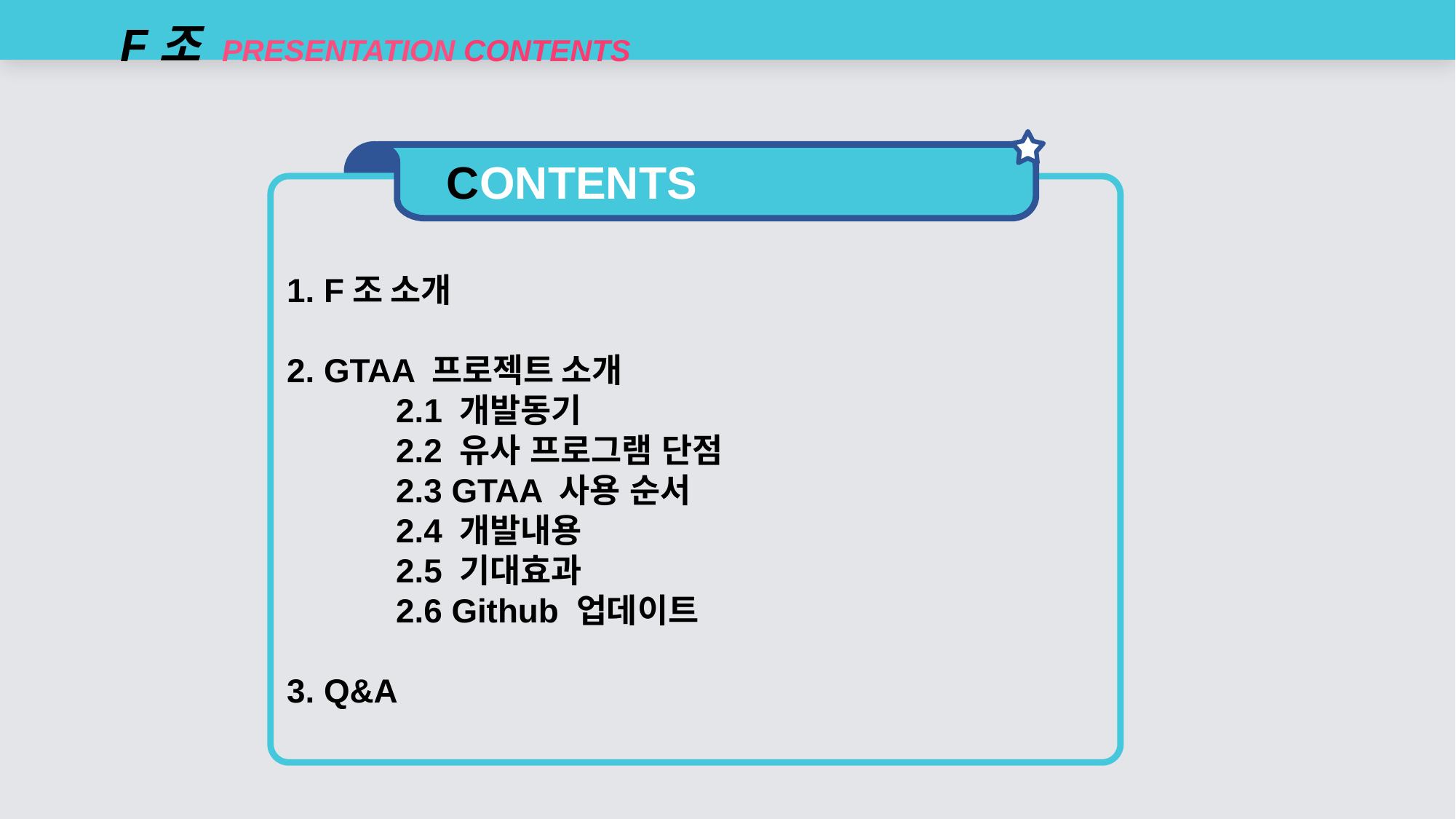

F조 PRESENTATION CONTENTS

CONTENTS

1. F조 소개

2. GTAA 프로젝트 소개
	2.1 개발동기
	2.2 유사 프로그램 단점
2.3 GTAA 사용 순서
2.4 개발내용
2.5 기대효과
2.6 Github 업데이트

3. Q&A